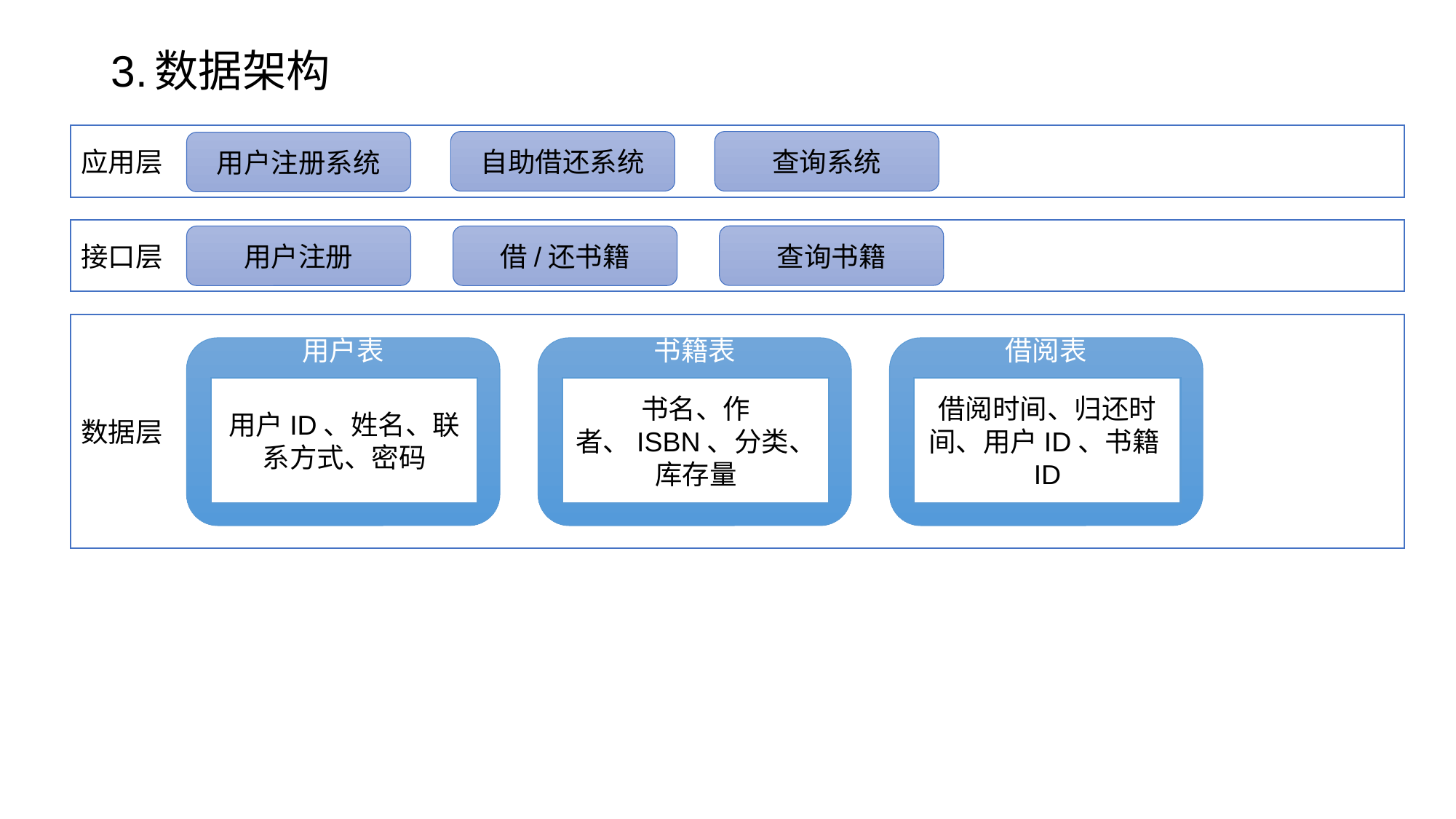

# 3.数据架构
应用层
自助借还系统
查询系统
用户注册系统
接口层
查询书籍
借/还书籍
用户注册
数据层
用户表

书籍表

借阅表

用户ID、姓名、联系方式、密码
书名、作者、ISBN、分类、库存量
借阅时间、归还时间、用户ID、书籍ID